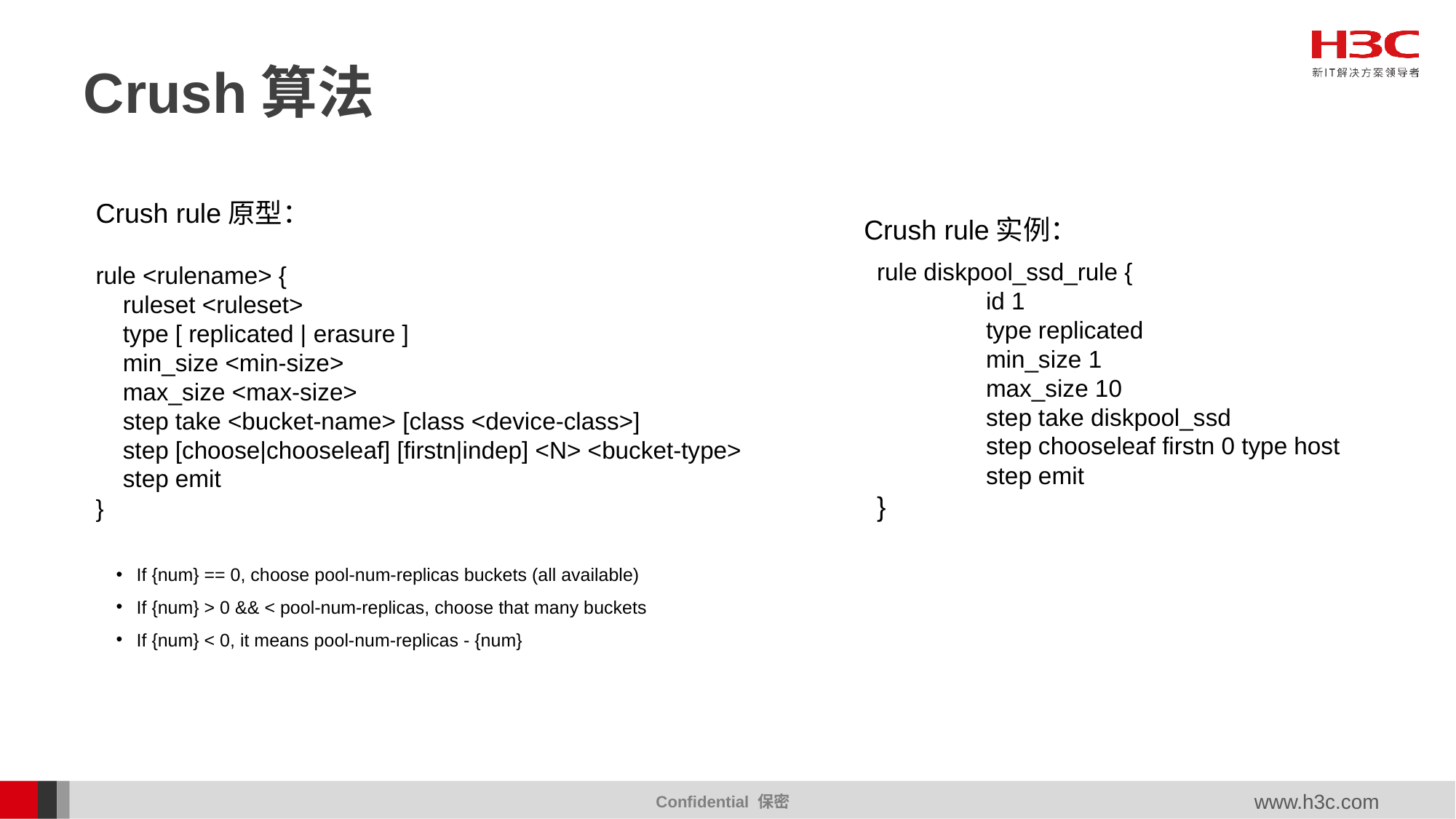

# Crush算法
Crush rule原型：
Crush rule实例：
rule diskpool_ssd_rule {
	id 1
	type replicated
	min_size 1
	max_size 10
	step take diskpool_ssd
	step chooseleaf firstn 0 type host
	step emit
}
rule <rulename> {
    ruleset <ruleset>
    type [ replicated | erasure ]
    min_size <min-size>
    max_size <max-size>
    step take <bucket-name> [class <device-class>]
    step [choose|chooseleaf] [firstn|indep] <N> <bucket-type>
    step emit
}
If {num} == 0, choose pool-num-replicas buckets (all available)
If {num} > 0 && < pool-num-replicas, choose that many buckets
If {num} < 0, it means pool-num-replicas - {num}